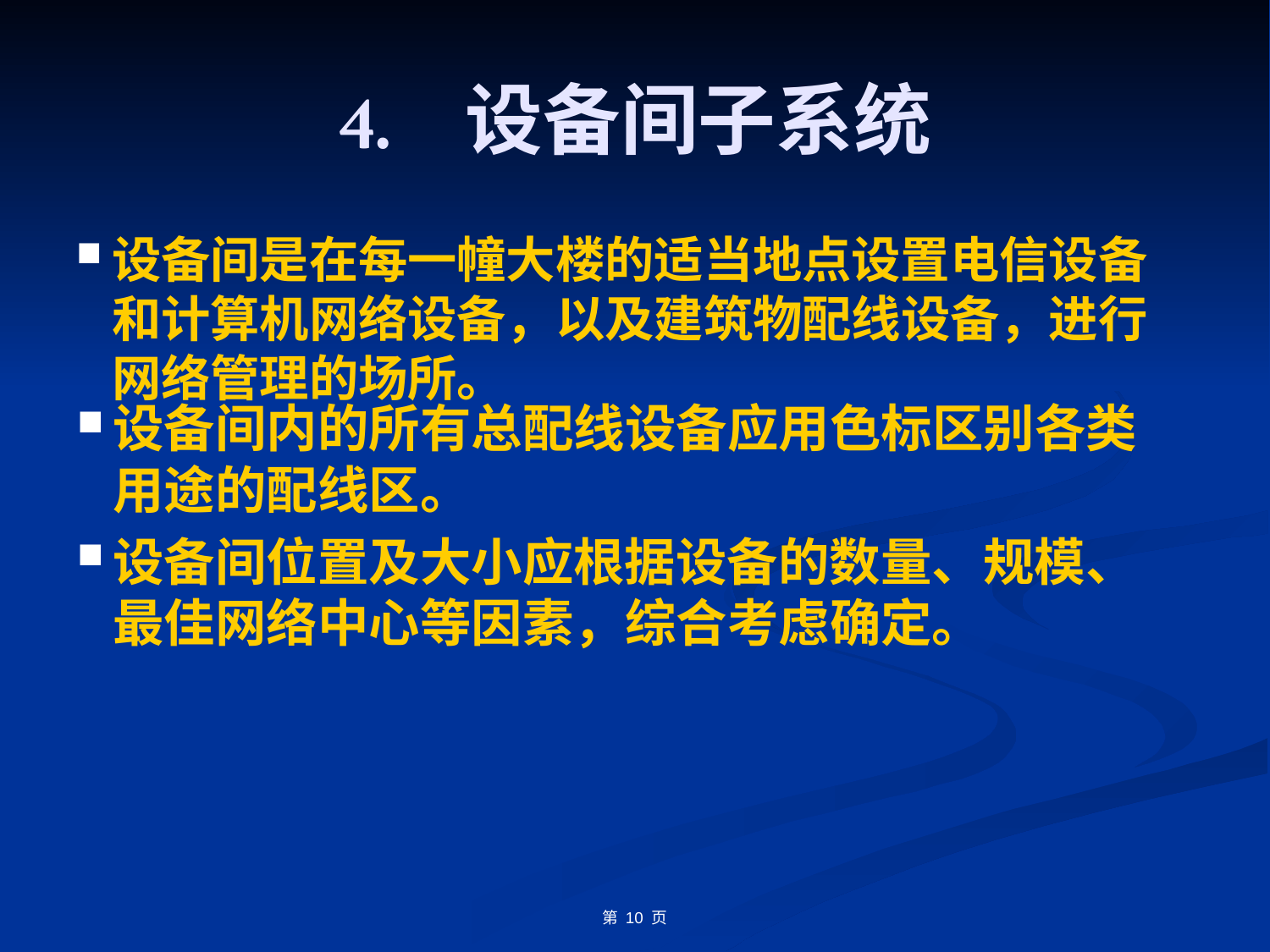

# 4.	设备间子系统
设备间是在每一幢大楼的适当地点设置电信设备和计算机网络设备，以及建筑物配线设备，进行网络管理的场所。
设备间内的所有总配线设备应用色标区别各类用途的配线区。
设备间位置及大小应根据设备的数量、规模、最佳网络中心等因素，综合考虑确定。

第 10 页